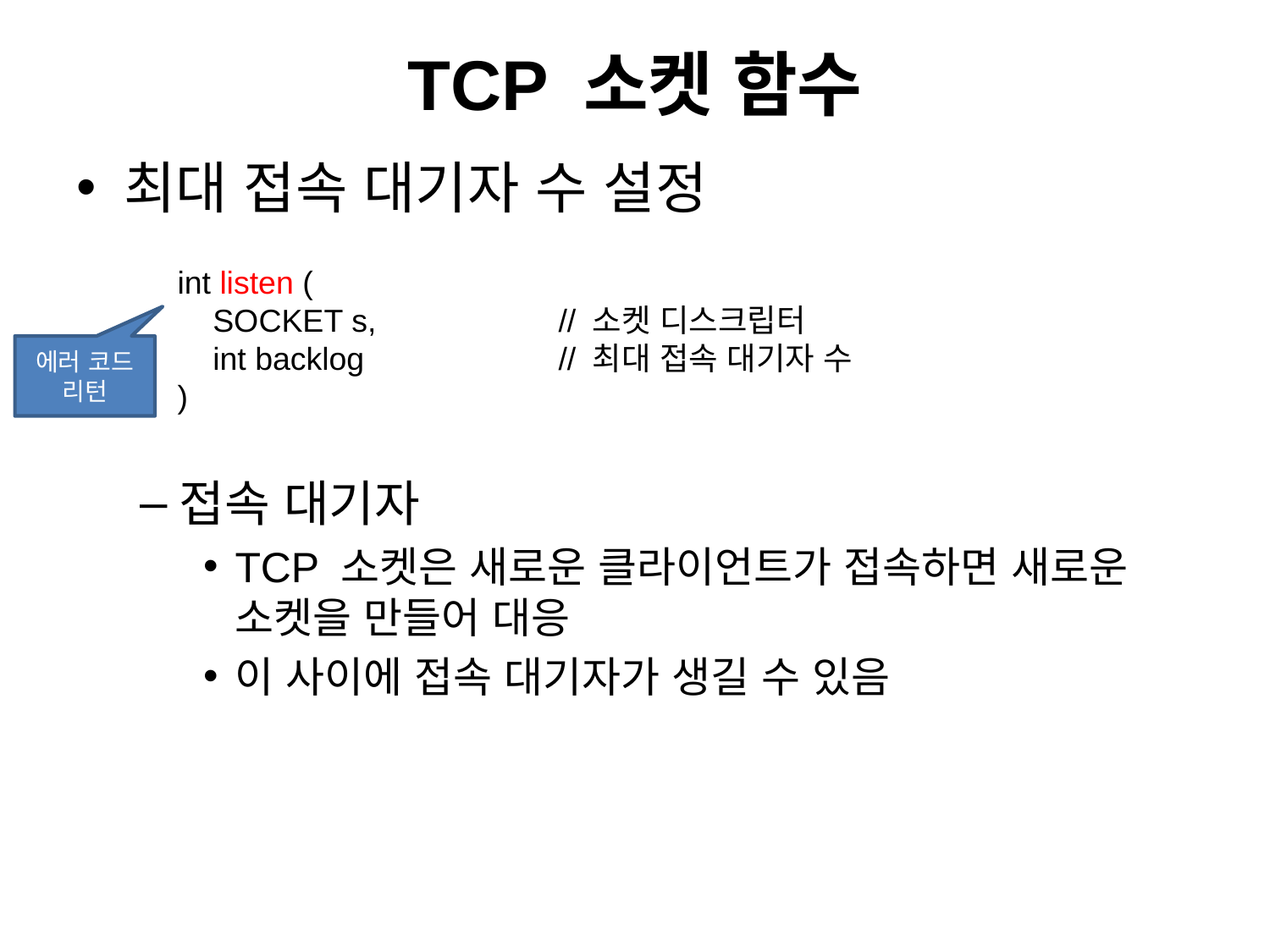

# TCP 소켓 함수
최대 접속 대기자 수 설정

접속 대기자
TCP 소켓은 새로운 클라이언트가 접속하면 새로운 소켓을 만들어 대응
이 사이에 접속 대기자가 생길 수 있음
int listen (
    SOCKET s,		// 소켓 디스크립터
    int backlog		// 최대 접속 대기자 수
)
에러 코드 리턴